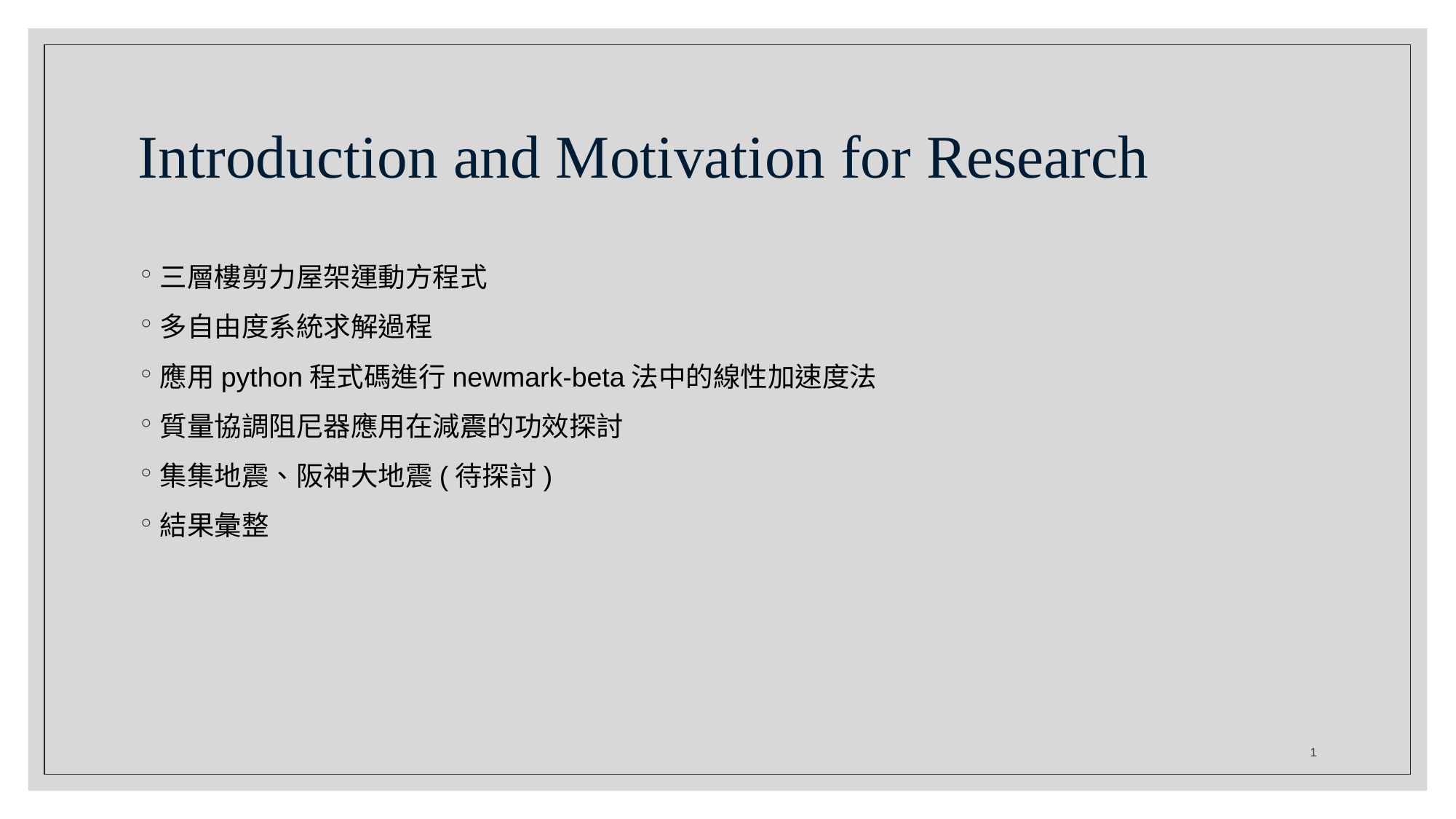

# Introduction and Motivation for Research
三層樓剪力屋架運動方程式
多自由度系統求解過程
應用python程式碼進行newmark-beta法中的線性加速度法
質量協調阻尼器應用在減震的功效探討
集集地震、阪神大地震(待探討)
結果彙整

1